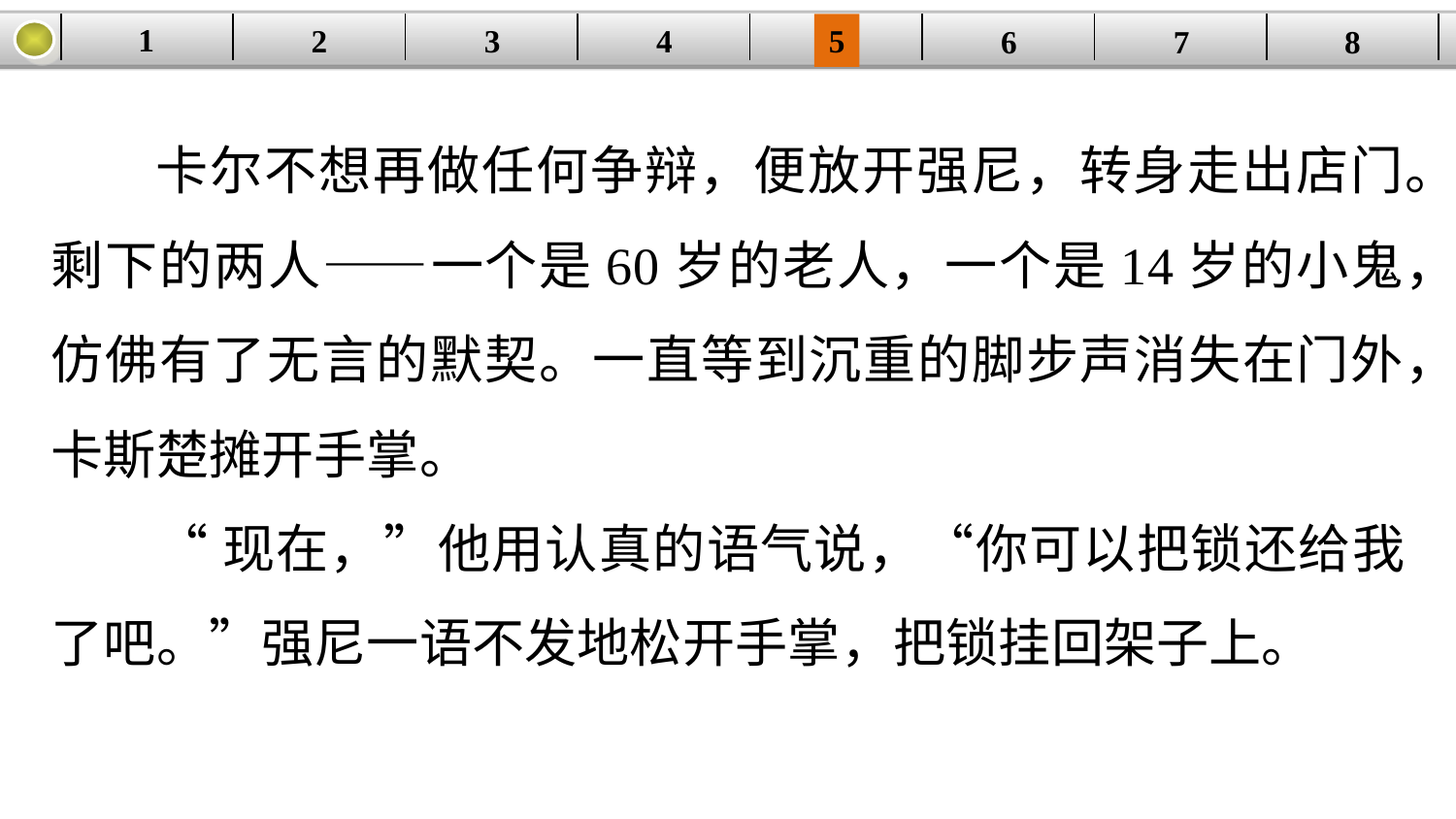

1
2
3
4
|  |  |  |  |  |  |  |  |
| --- | --- | --- | --- | --- | --- | --- | --- |
5
6
7
8

卡尔不想再做任何争辩，便放开强尼，转身走出店门。剩下的两人——一个是60岁的老人，一个是14岁的小鬼，仿佛有了无言的默契。一直等到沉重的脚步声消失在门外，卡斯楚摊开手掌。
“现在，”他用认真的语气说，“你可以把锁还给我了吧。”强尼一语不发地松开手掌，把锁挂回架子上。